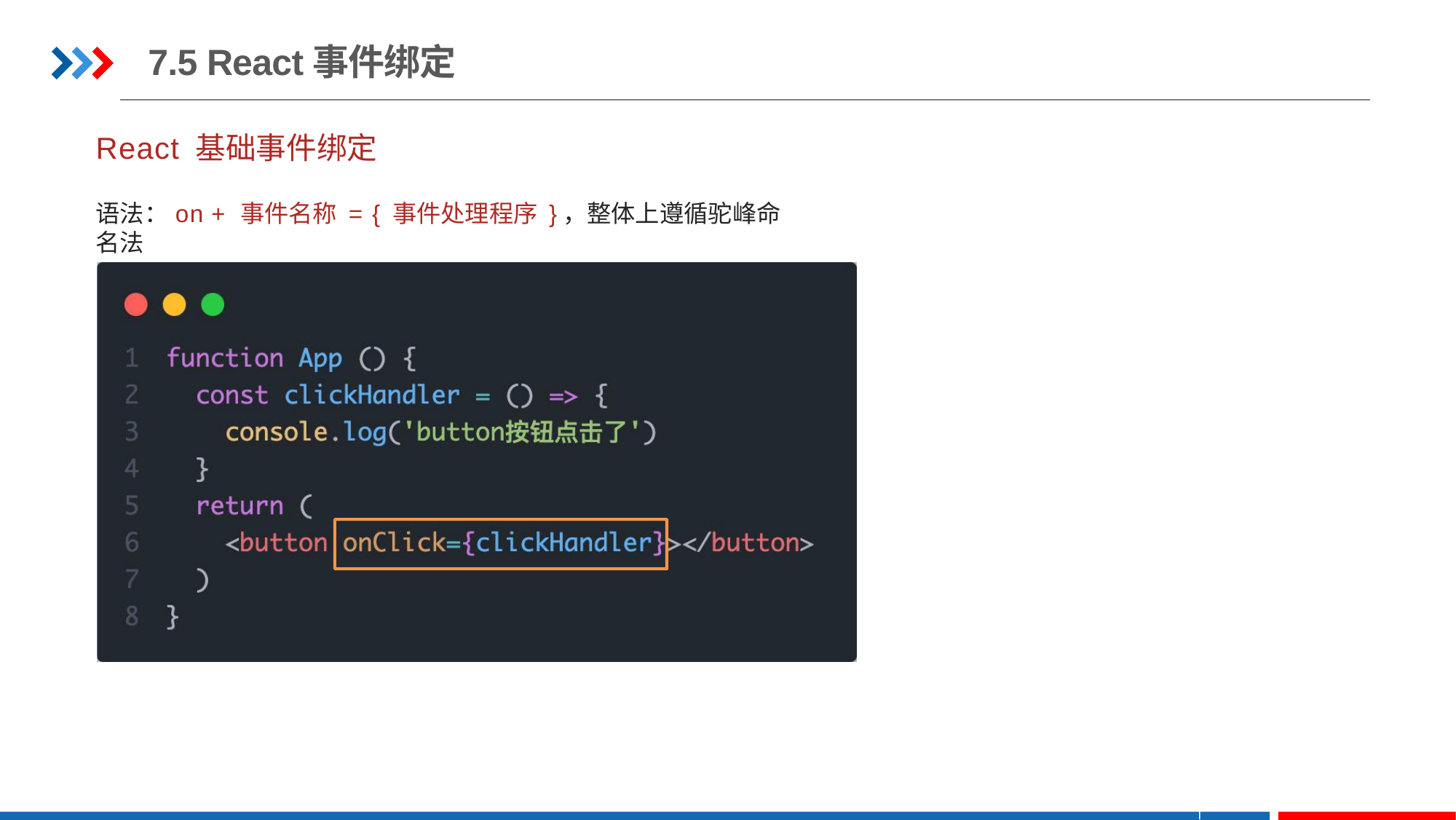

7.5 React事件绑定
React 基础事件绑定
语法：on + 事件名称 = { 事件处理程序 }，整体上遵循驼峰命名法